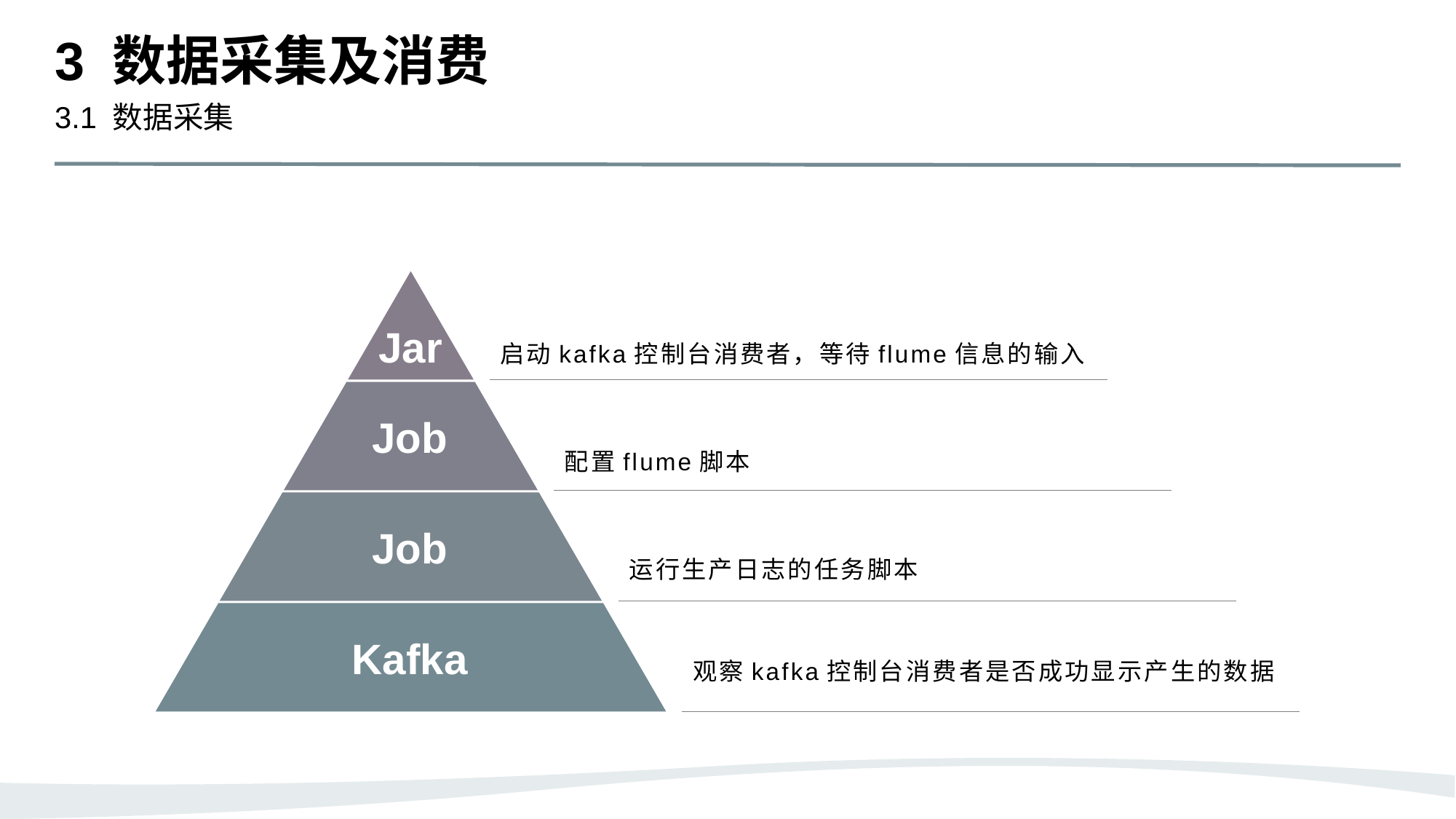

3 数据采集及消费
3.1 数据采集

启动kafka控制台消费者，等待flume信息的输入
Jar

Job
配置flume脚本

Job
运行生产日志的任务脚本

观察kafka控制台消费者是否成功显示产生的数据
Kafka